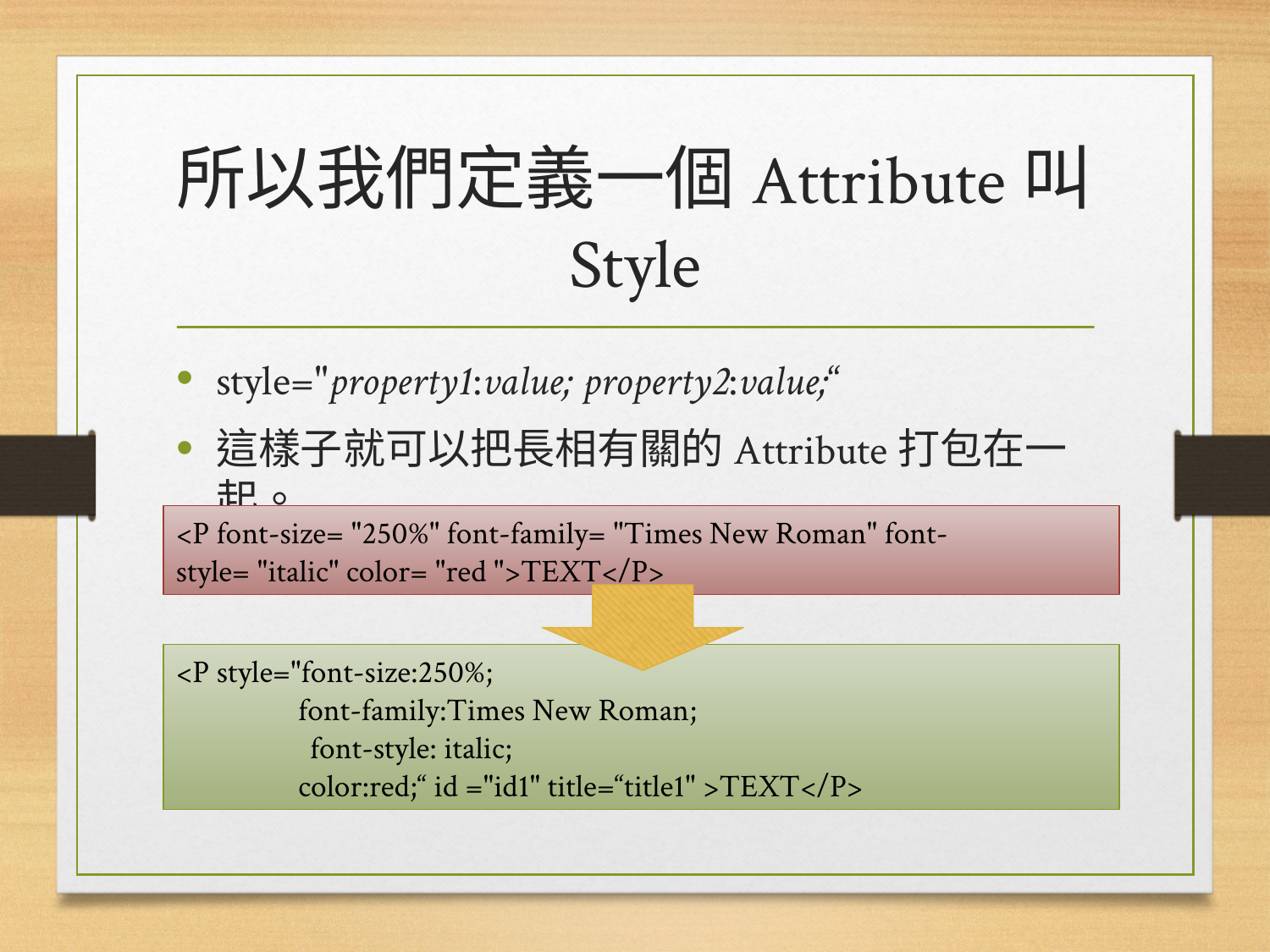

# 所以我們定義一個Attribute叫Style
style="property1:value; property2:value;“
這樣子就可以把長相有關的Attribute打包在一起。
<P font-size= "250%" font-family= "Times New Roman" font-style= "italic" color= "red ">TEXT</P>

<P style="font-size:250%;
                 font-family:Times New Roman;
	 font-style: italic;
                 color:red;“ id ="id1" title=“title1" >TEXT</P>